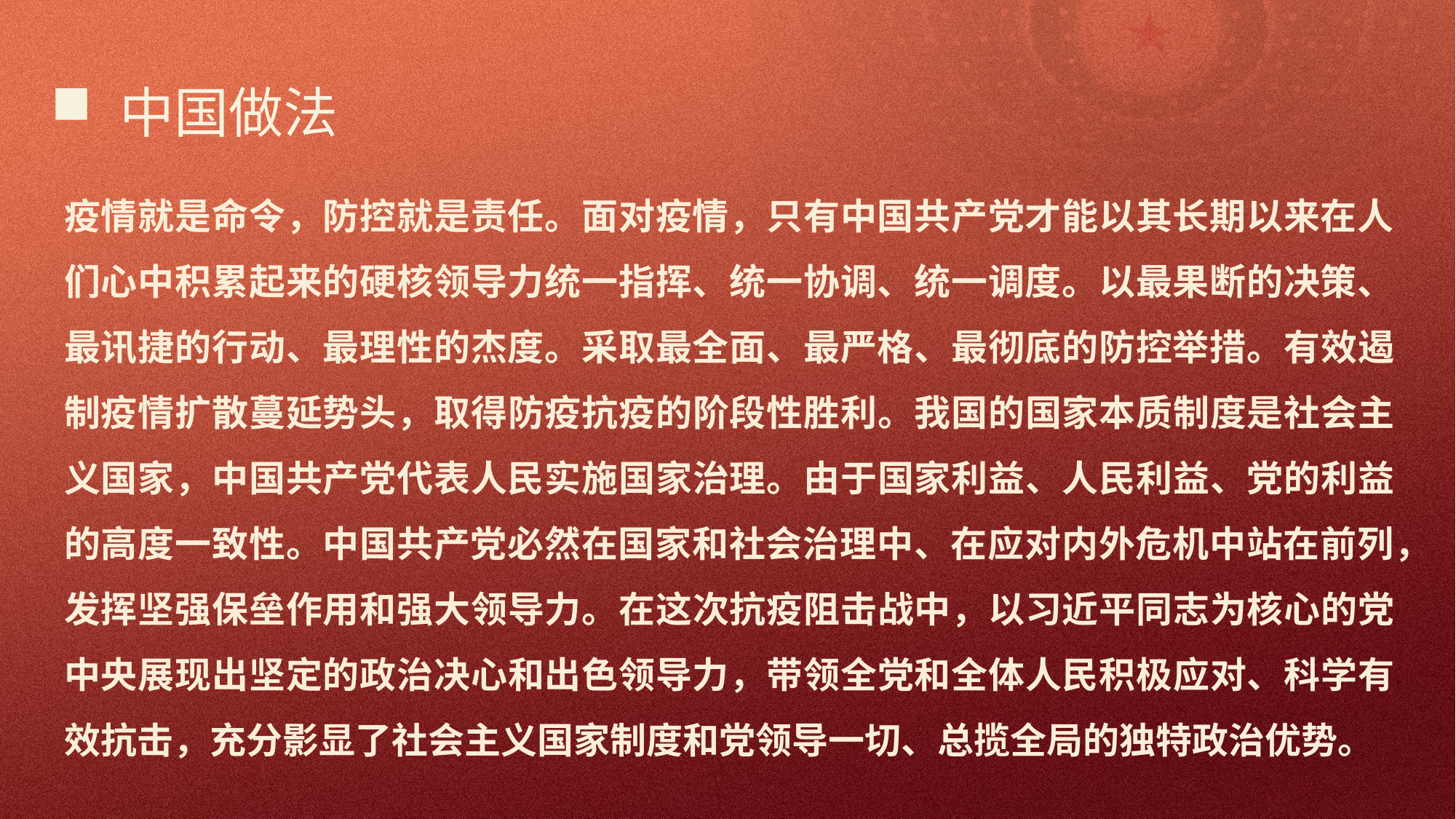

中国做法
疫情就是命令，防控就是责任。面对疫情，只有中国共产党才能以其长期以来在人们心中积累起来的硬核领导力统一指挥、统一协调、统一调度。以最果断的决策、最讯捷的行动、最理性的杰度。采取最全面、最严格、最彻底的防控举措。有效遏制疫情扩散蔓延势头，取得防疫抗疫的阶段性胜利。我国的国家本质制度是社会主义国家，中国共产党代表人民实施国家治理。由于国家利益、人民利益、党的利益的高度一致性。中国共产党必然在国家和社会治理中、在应对内外危机中站在前列，发挥坚强保垒作用和强大领导力。在这次抗疫阻击战中，以习近平同志为核心的党中央展现出坚定的政治决心和出色领导力，带领全党和全体人民积极应对、科学有效抗击，充分影显了社会主义国家制度和党领导一切、总揽全局的独特政治优势。